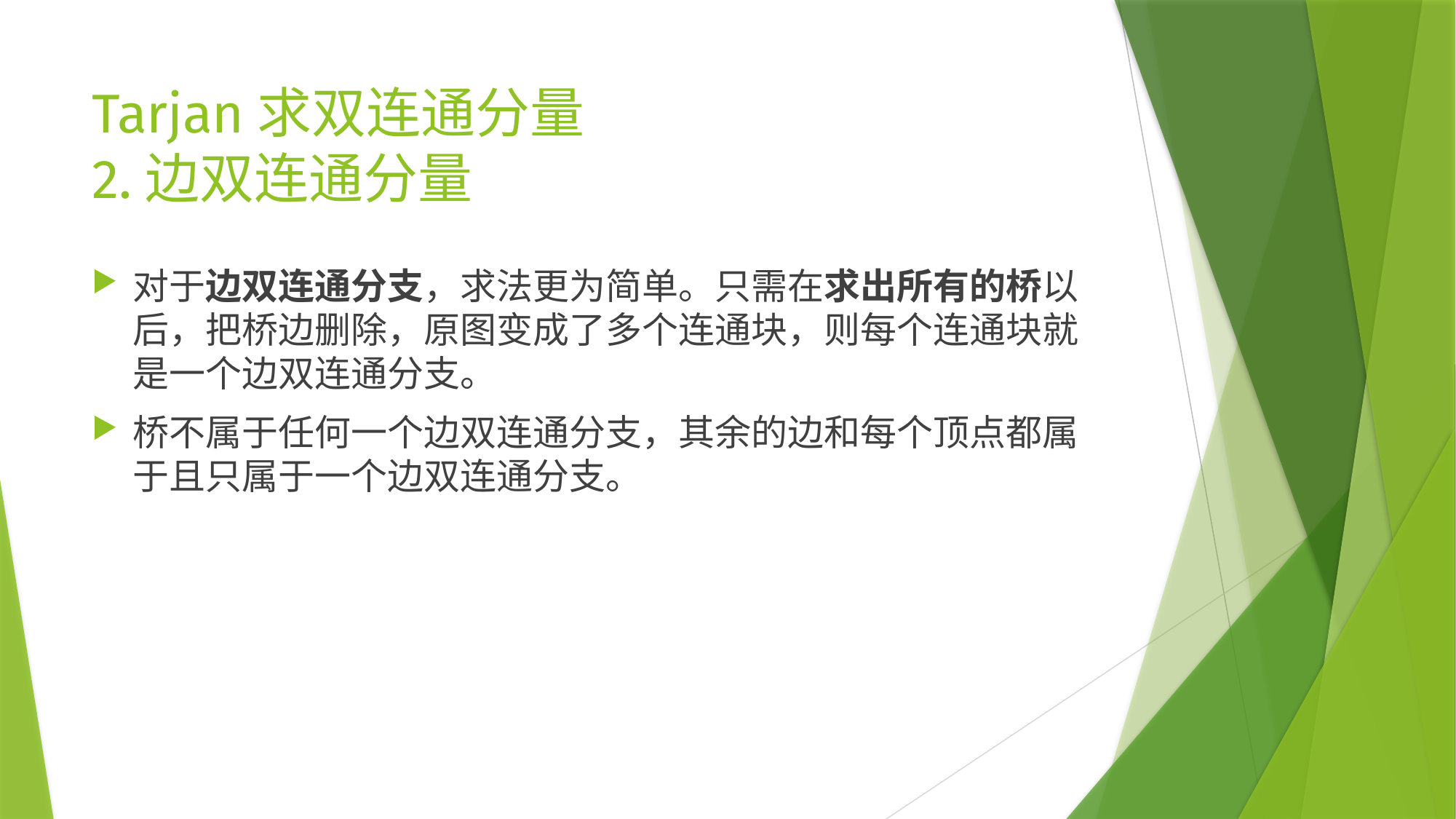

# Tarjan求双连通分量 2.边双连通分量
对于边双连通分支，求法更为简单。只需在求出所有的桥以后，把桥边删除，原图变成了多个连通块，则每个连通块就是一个边双连通分支。
桥不属于任何一个边双连通分支，其余的边和每个顶点都属于且只属于一个边双连通分支。